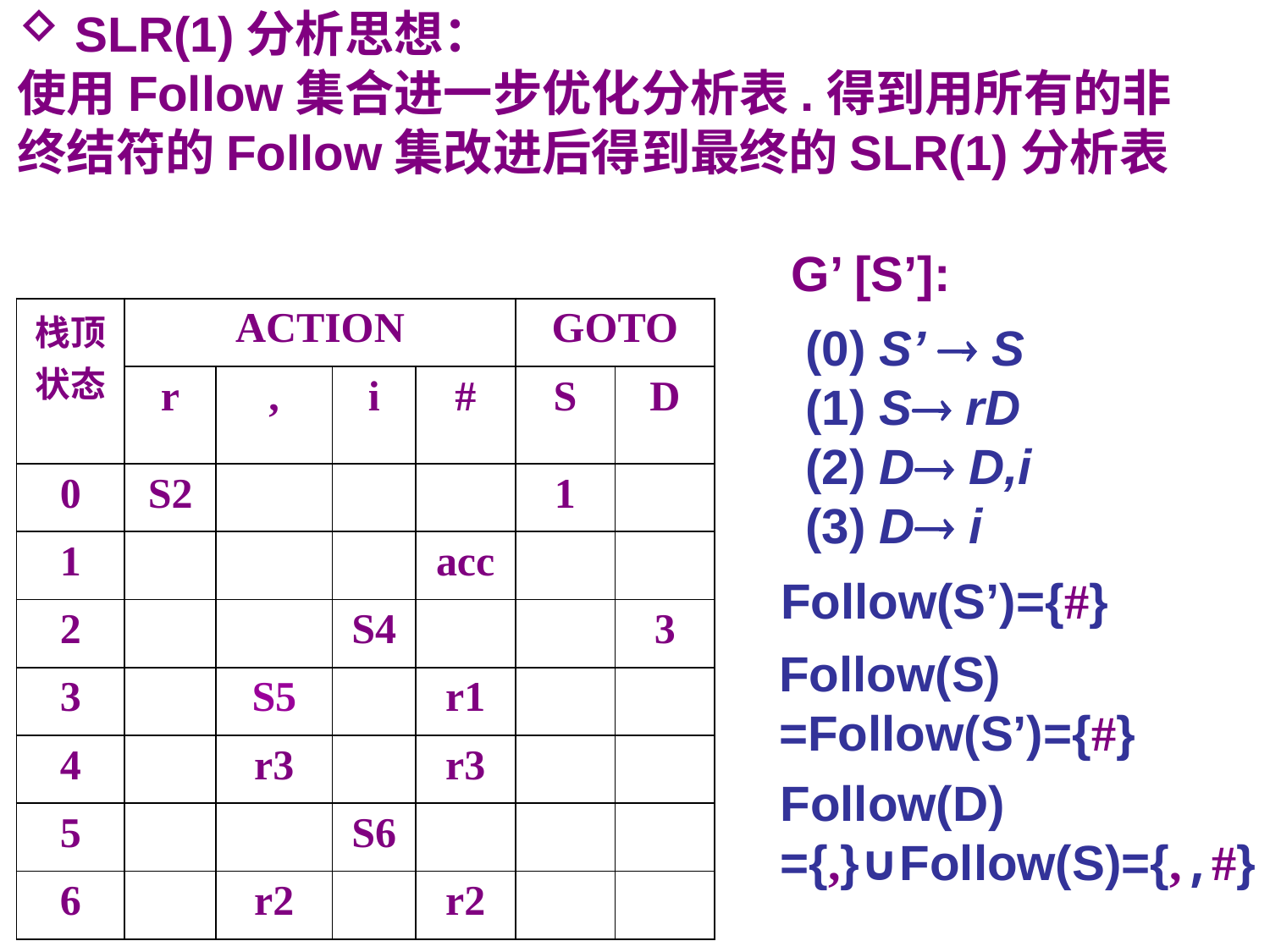

SLR(1)分析思想：
使用Follow集合进一步优化分析表.得到用所有的非终结符的Follow集改进后得到最终的SLR(1)分析表
G’ [S’]:

 (0) S’ → S
 (1) S→ rD
 (2) D→ D,i
 (3) D→ i
| 栈顶状态 | ACTION |  |  |  | GOTO |  |
| --- | --- | --- | --- | --- | --- | --- |
|  | r | , | i | # | S | D |
| 0 | S2 |  |  |  | 1 |  |
| 1 |  |  |  | acc |  |  |
| 2 |  |  | S4 |  |  | 3 |
| 3 |  | S5 |  | r1 |  |  |
| 4 |  | r3 |  | r3 |  |  |
| 5 |  |  | S6 |  |  |  |
| 6 |  | r2 |  | r2 |  |  |
Follow(S’)={#}
Follow(S)
=Follow(S’)={#}
Follow(D)
={,}∪Follow(S)={,,#}